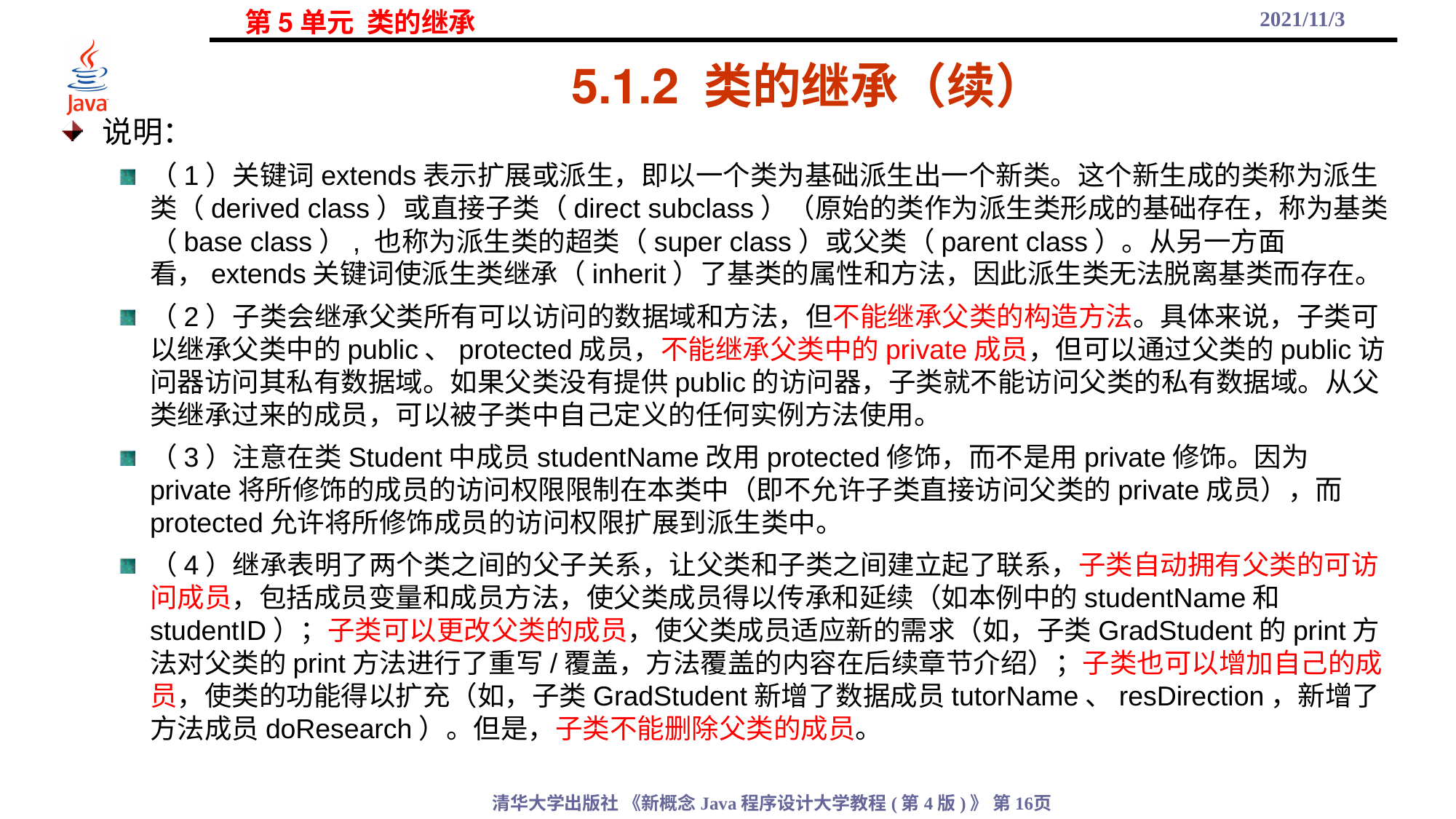

2021/11/3
# 5.1.2 类的继承（续）
说明：
（1）关键词extends表示扩展或派生，即以一个类为基础派生出一个新类。这个新生成的类称为派生类（derived class）或直接子类（direct subclass）（原始的类作为派生类形成的基础存在，称为基类（base class）, 也称为派生类的超类（super class）或父类（parent class）。从另一方面看，extends关键词使派生类继承（inherit）了基类的属性和方法，因此派生类无法脱离基类而存在。
（2）子类会继承父类所有可以访问的数据域和方法，但不能继承父类的构造方法。具体来说，子类可以继承父类中的public、protected成员，不能继承父类中的private成员，但可以通过父类的public访问器访问其私有数据域。如果父类没有提供public的访问器，子类就不能访问父类的私有数据域。从父类继承过来的成员，可以被子类中自己定义的任何实例方法使用。
（3）注意在类Student中成员studentName改用protected修饰，而不是用private修饰。因为private将所修饰的成员的访问权限限制在本类中（即不允许子类直接访问父类的private成员），而protected允许将所修饰成员的访问权限扩展到派生类中。
（4）继承表明了两个类之间的父子关系，让父类和子类之间建立起了联系，子类自动拥有父类的可访问成员，包括成员变量和成员方法，使父类成员得以传承和延续（如本例中的studentName和studentID）；子类可以更改父类的成员，使父类成员适应新的需求（如，子类GradStudent的print方法对父类的print方法进行了重写/覆盖，方法覆盖的内容在后续章节介绍）；子类也可以增加自己的成员，使类的功能得以扩充（如，子类GradStudent新增了数据成员tutorName、resDirection，新增了方法成员doResearch）。但是，子类不能删除父类的成员。